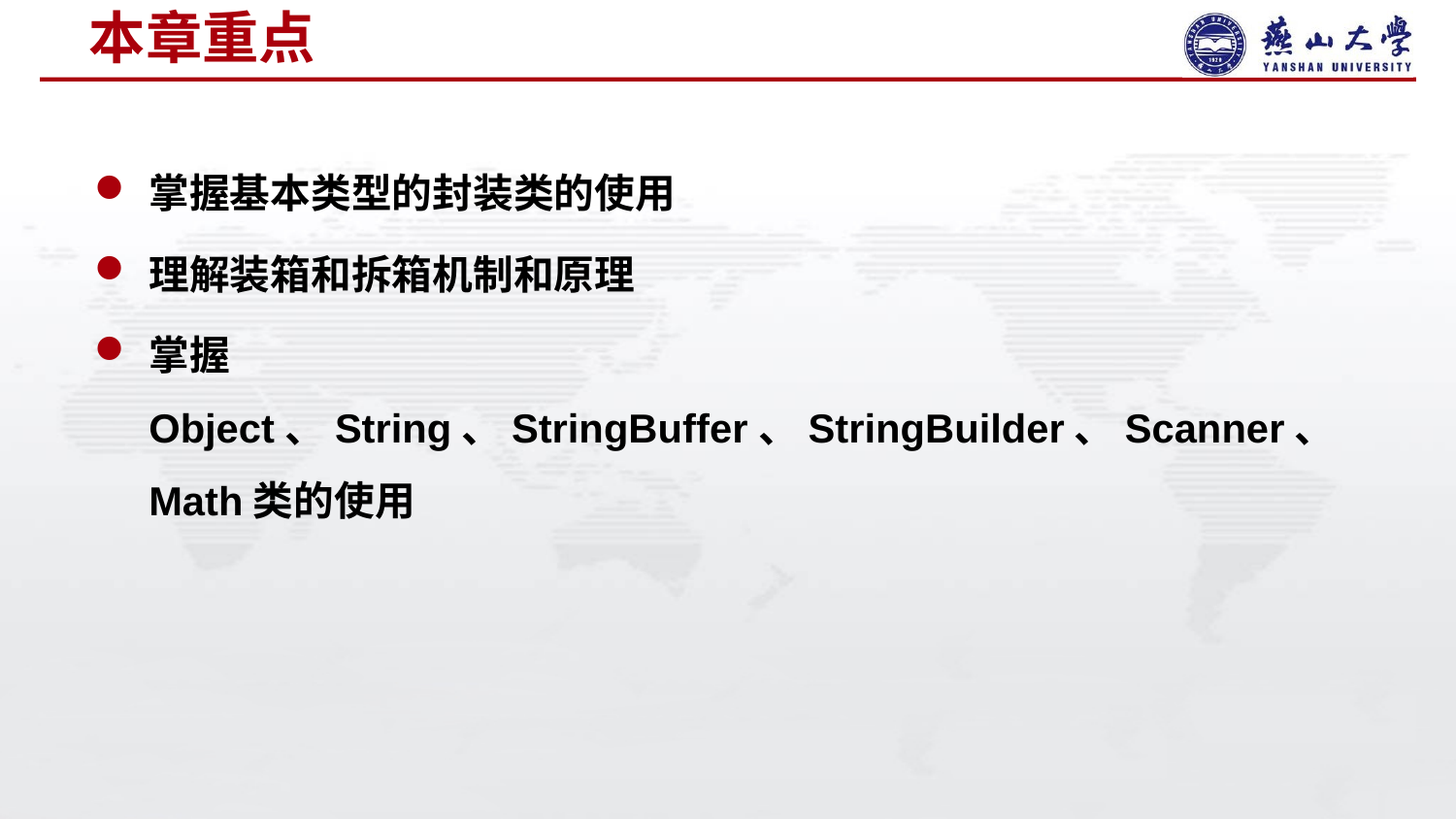

# 本章重点
掌握基本类型的封装类的使用
理解装箱和拆箱机制和原理
掌握Object、String、StringBuffer、StringBuilder、Scanner、Math类的使用